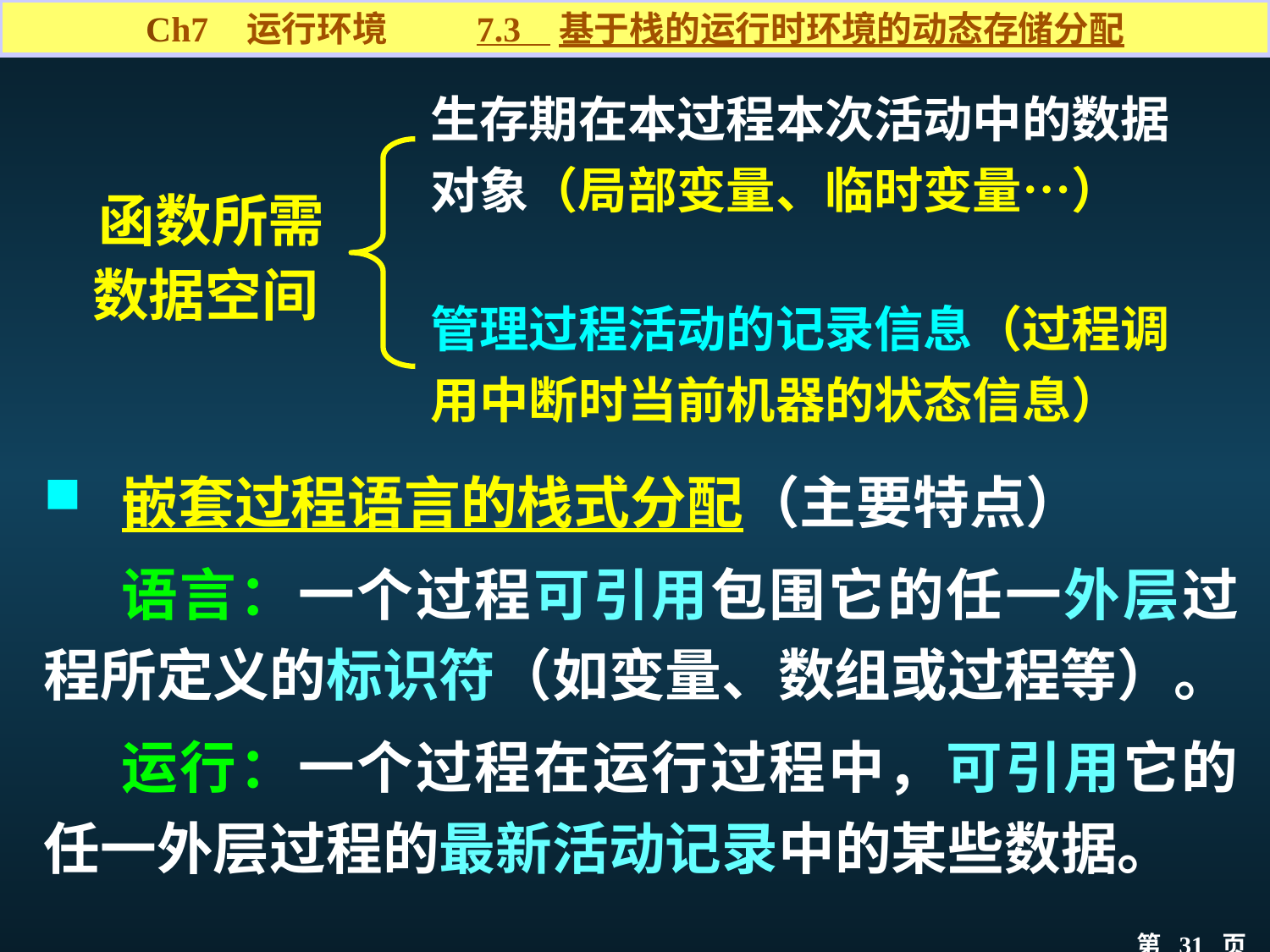

Ch7   运行环境          7.3   基于栈的运行时环境的动态存储分配
生存期在本过程本次活动中的数据
对象（局部变量、临时变量…）

函数所需
数据空间
管理过程活动的记录信息（过程调
用中断时当前机器的状态信息）
  嵌套过程语言的栈式分配（主要特点）
    语言：一个过程可引用包围它的任一外层过程所定义的标识符（如变量、数组或过程等）。
    运行：一个过程在运行过程中，可引用它的任一外层过程的最新活动记录中的某些数据。